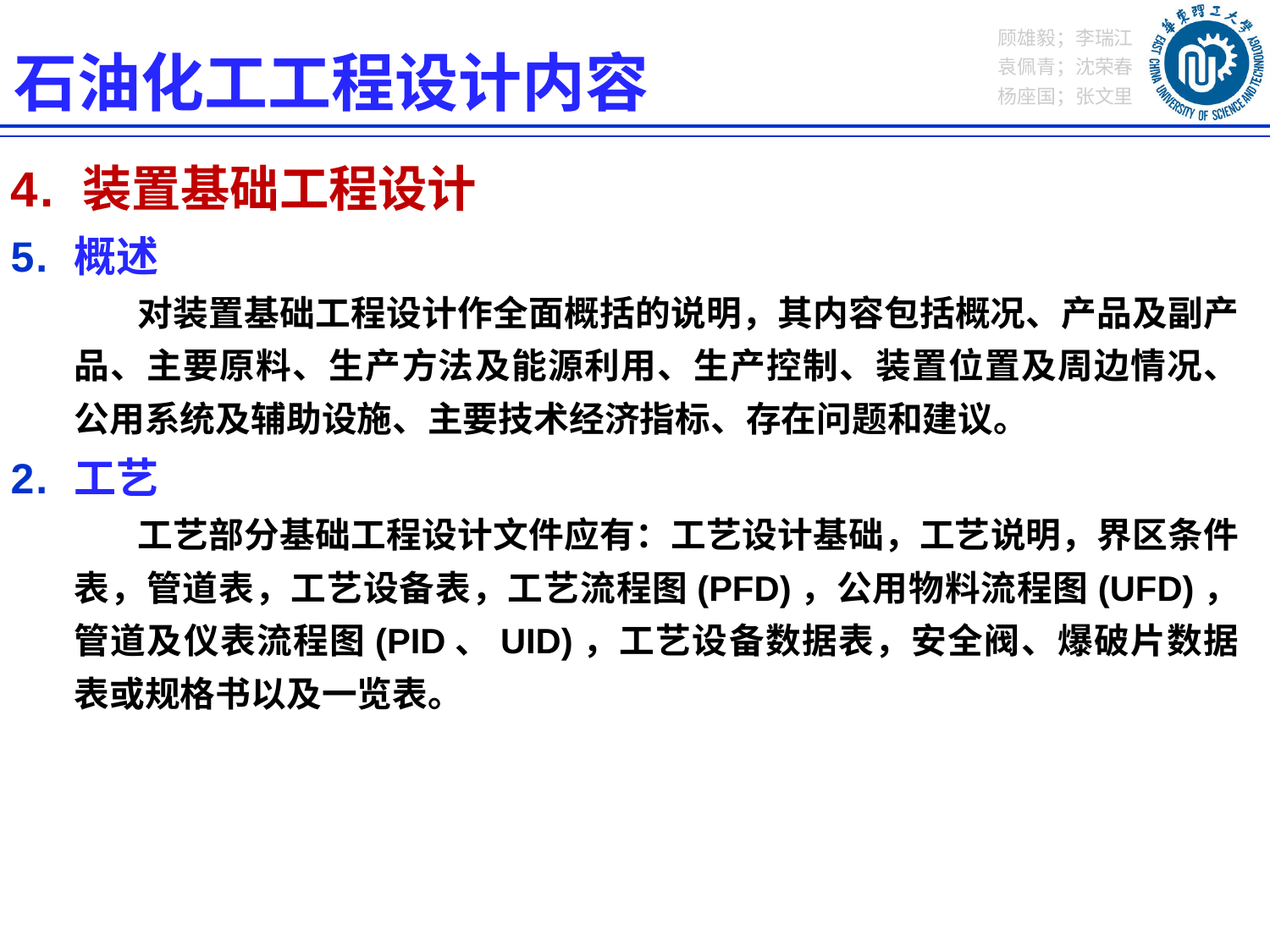

石油化工工程设计内容
装置基础工程设计
概述
对装置基础工程设计作全面概括的说明，其内容包括概况、产品及副产品、主要原料、生产方法及能源利用、生产控制、装置位置及周边情况、公用系统及辅助设施、主要技术经济指标、存在问题和建议。
工艺
工艺部分基础工程设计文件应有：工艺设计基础，工艺说明，界区条件表，管道表，工艺设备表，工艺流程图(PFD)，公用物料流程图(UFD)，管道及仪表流程图(PID、UID)，工艺设备数据表，安全阀、爆破片数据表或规格书以及一览表。